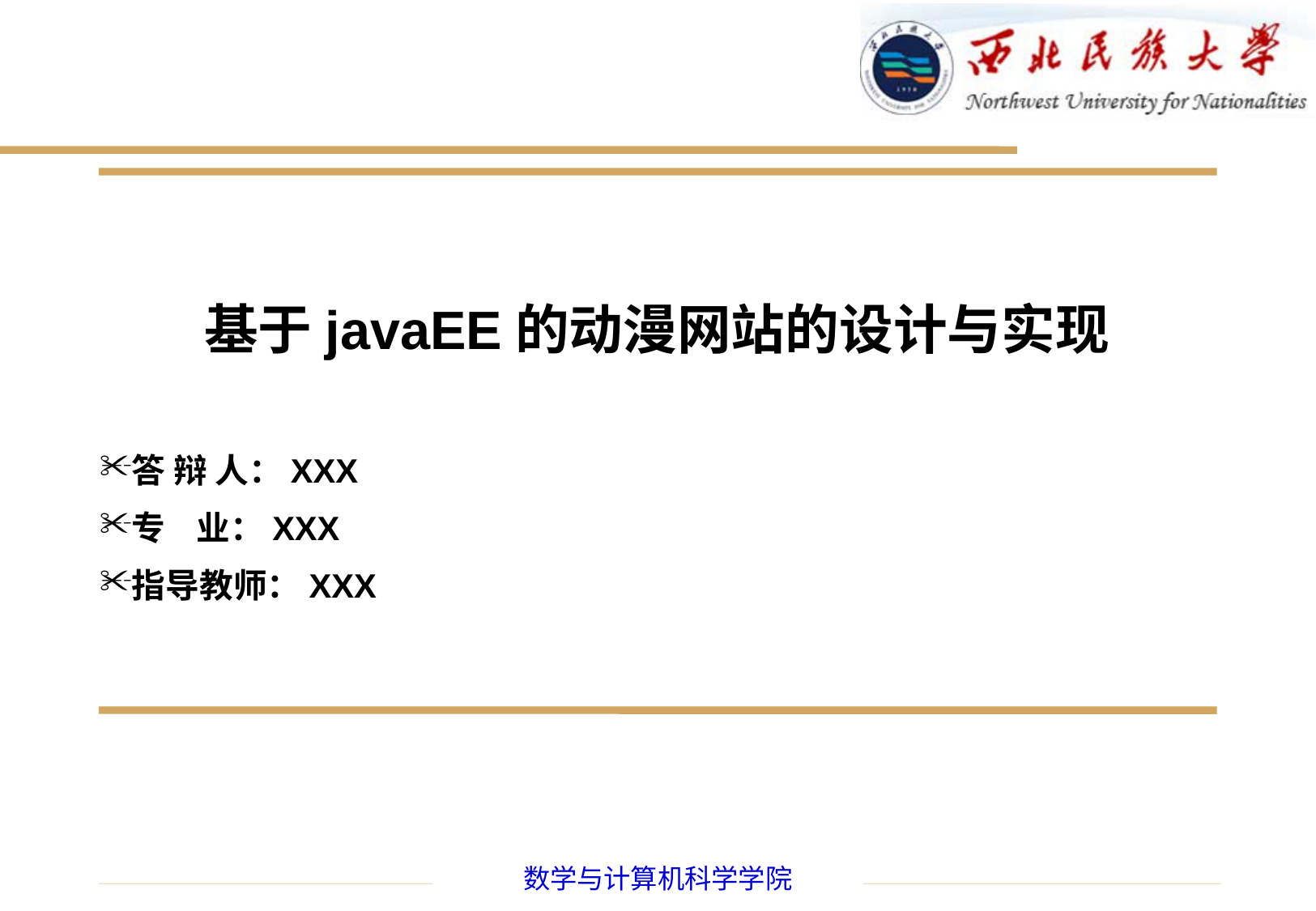

# 基于javaEE的动漫网站的设计与实现
答 辩 人：XXX
专    业：XXX
指导教师：XXX